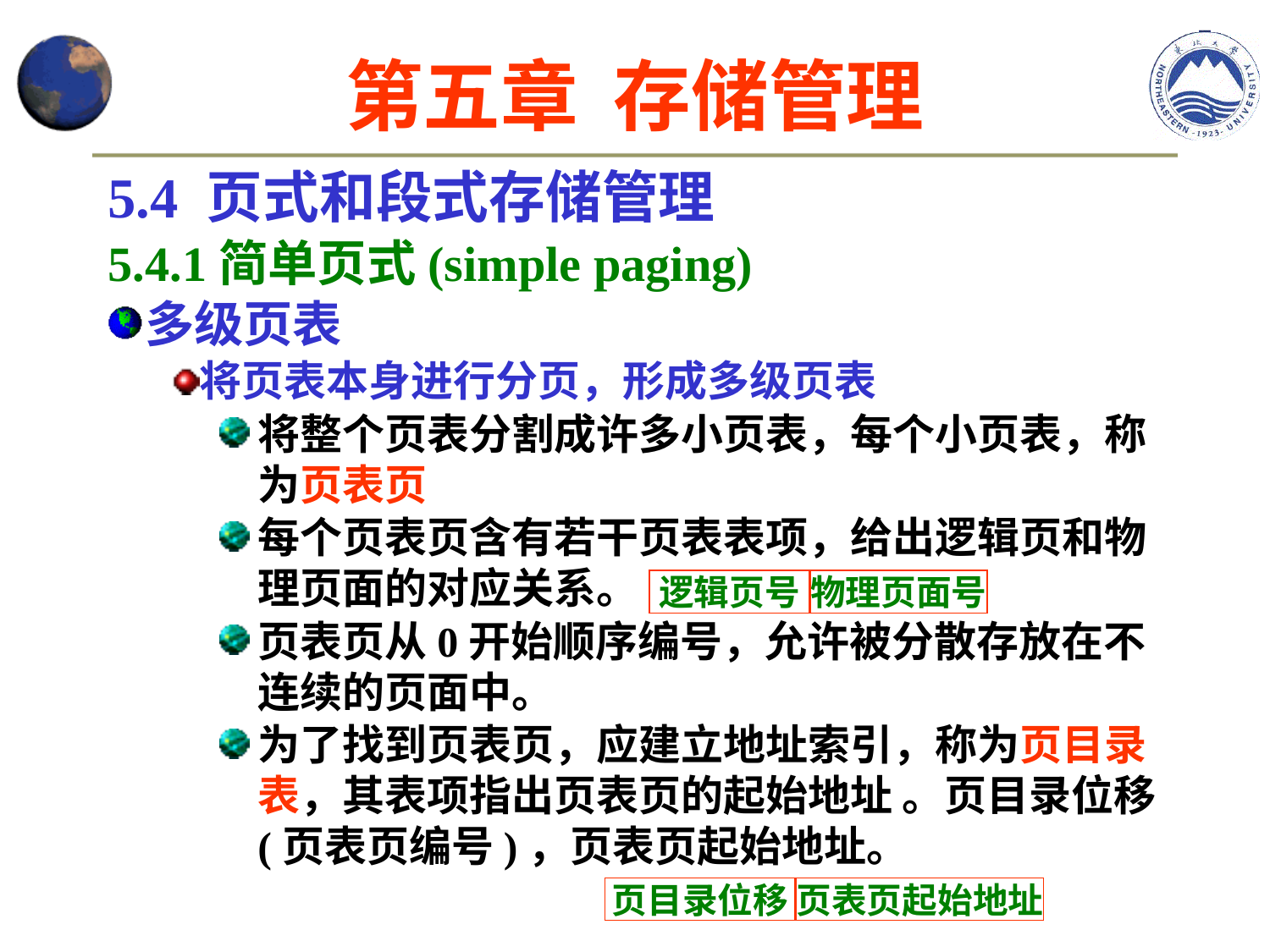

第五章  存储管理
5.4 页式和段式存储管理
5.4.1简单页式(simple paging)
多级页表
将页表本身进行分页，形成多级页表
将整个页表分割成许多小页表，每个小页表，称为页表页
每个页表页含有若干页表表项，给出逻辑页和物理页面的对应关系。
页表页从0开始顺序编号，允许被分散存放在不连续的页面中。
为了找到页表页，应建立地址索引，称为页目录表，其表项指出页表页的起始地址 。页目录位移(页表页编号)，页表页起始地址。
逻辑页号
物理页面号
页目录位移
页表页起始地址